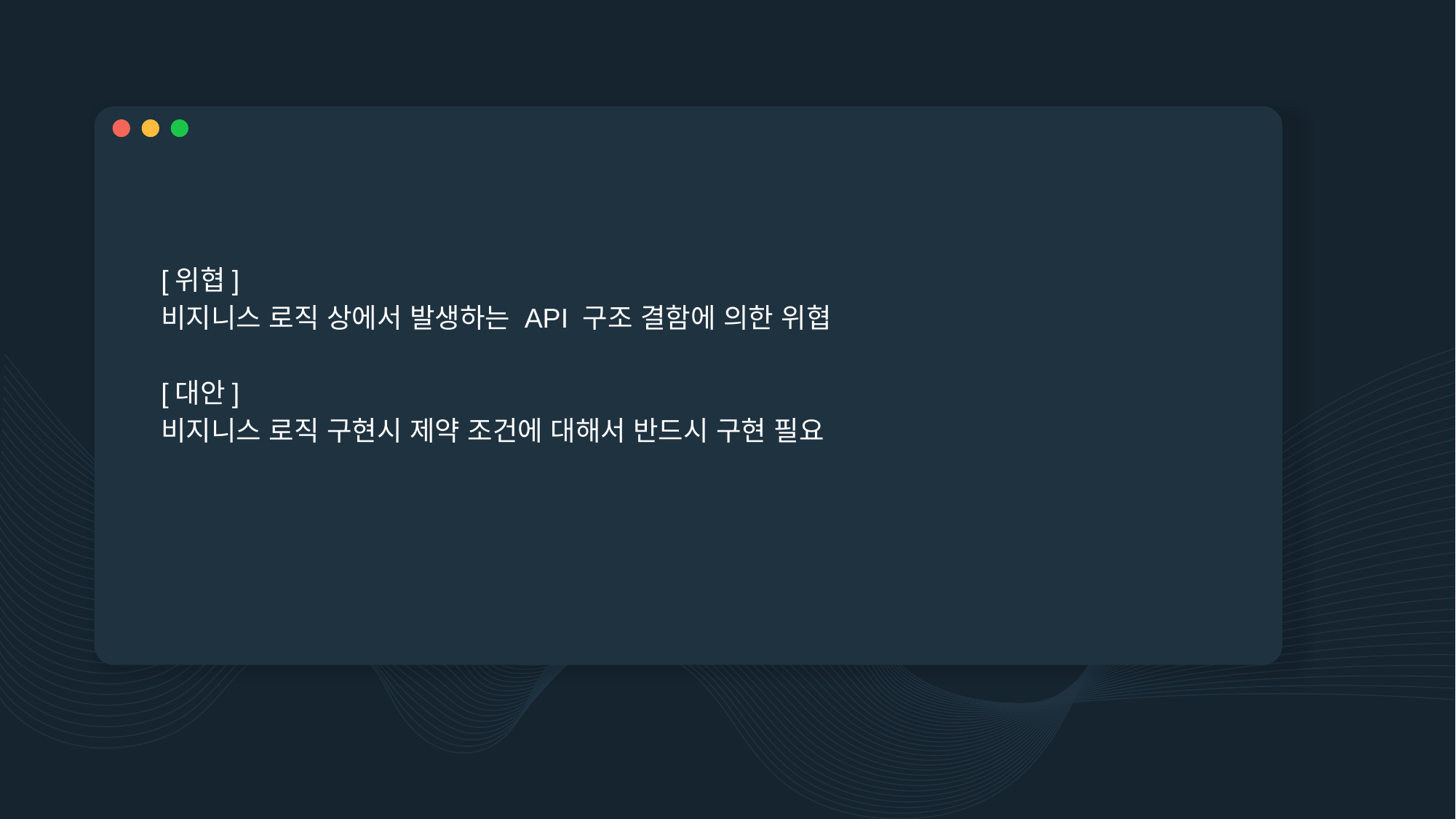

#

[위협]
비지니스 로직 상에서 발생하는 API 구조 결함에 의한 위협
[대안]
비지니스 로직 구현시 제약 조건에 대해서 반드시 구현 필요